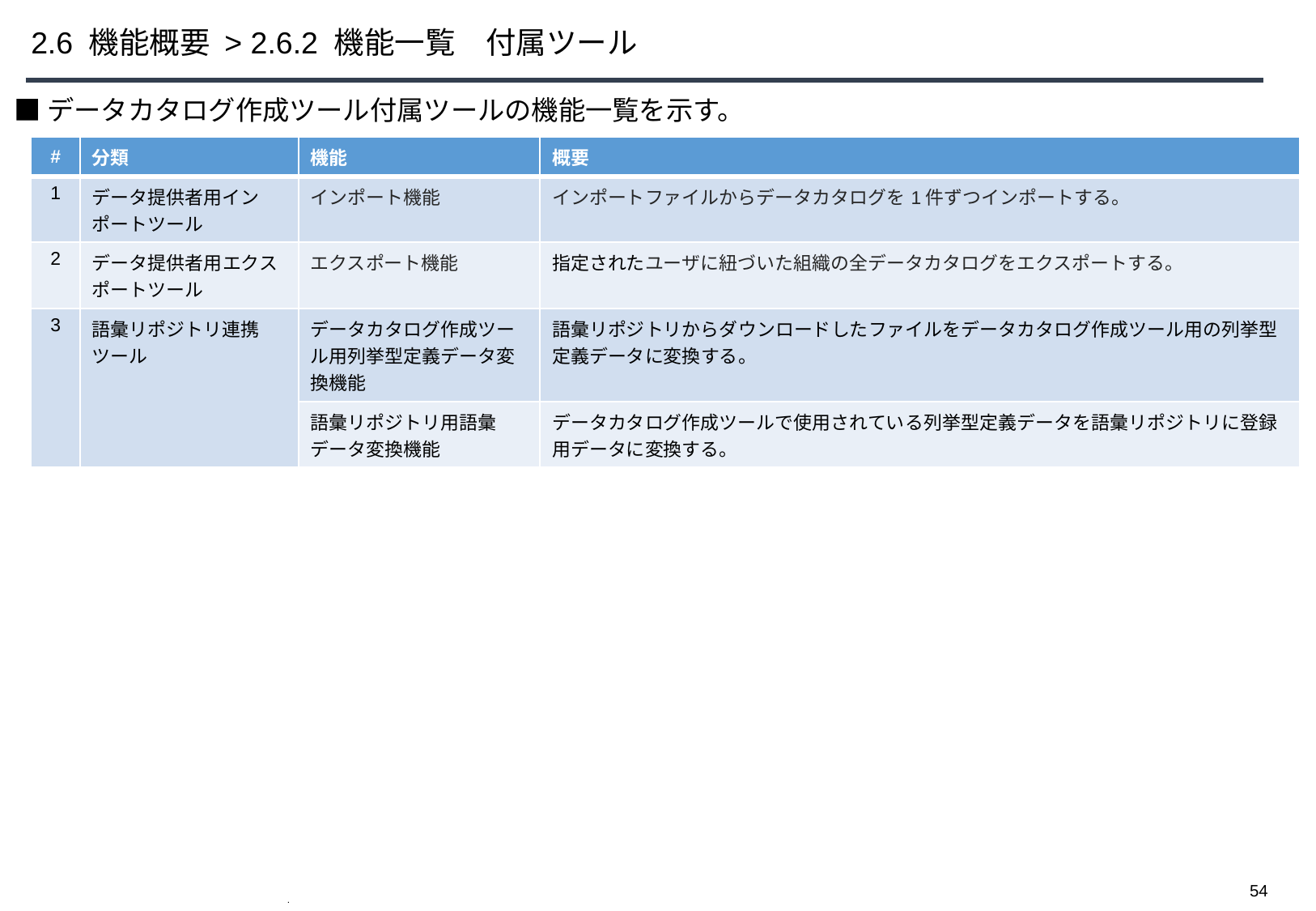

# 2.6 機能概要 > 2.6.2 機能一覧　付属ツール
■データカタログ作成ツール付属ツールの機能一覧を示す。

| # | 分類 | 機能 | 概要 |
| --- | --- | --- | --- |
| 1 | データ提供者用インポートツール | インポート機能 | インポートファイルからデータカタログを1件ずつインポートする。 |
| 2 | データ提供者用エクスポートツール | エクスポート機能 | 指定されたユーザに紐づいた組織の全データカタログをエクスポートする。 |
| 3 | 語彙リポジトリ連携ツール | データカタログ作成ツール用列挙型定義データ変換機能 | 語彙リポジトリからダウンロードしたファイルをデータカタログ作成ツール用の列挙型定義データに変換する。 |
|  |  | 語彙リポジトリ用語彙データ変換機能 | データカタログ作成ツールで使用されている列挙型定義データを語彙リポジトリに登録用データに変換する。 |